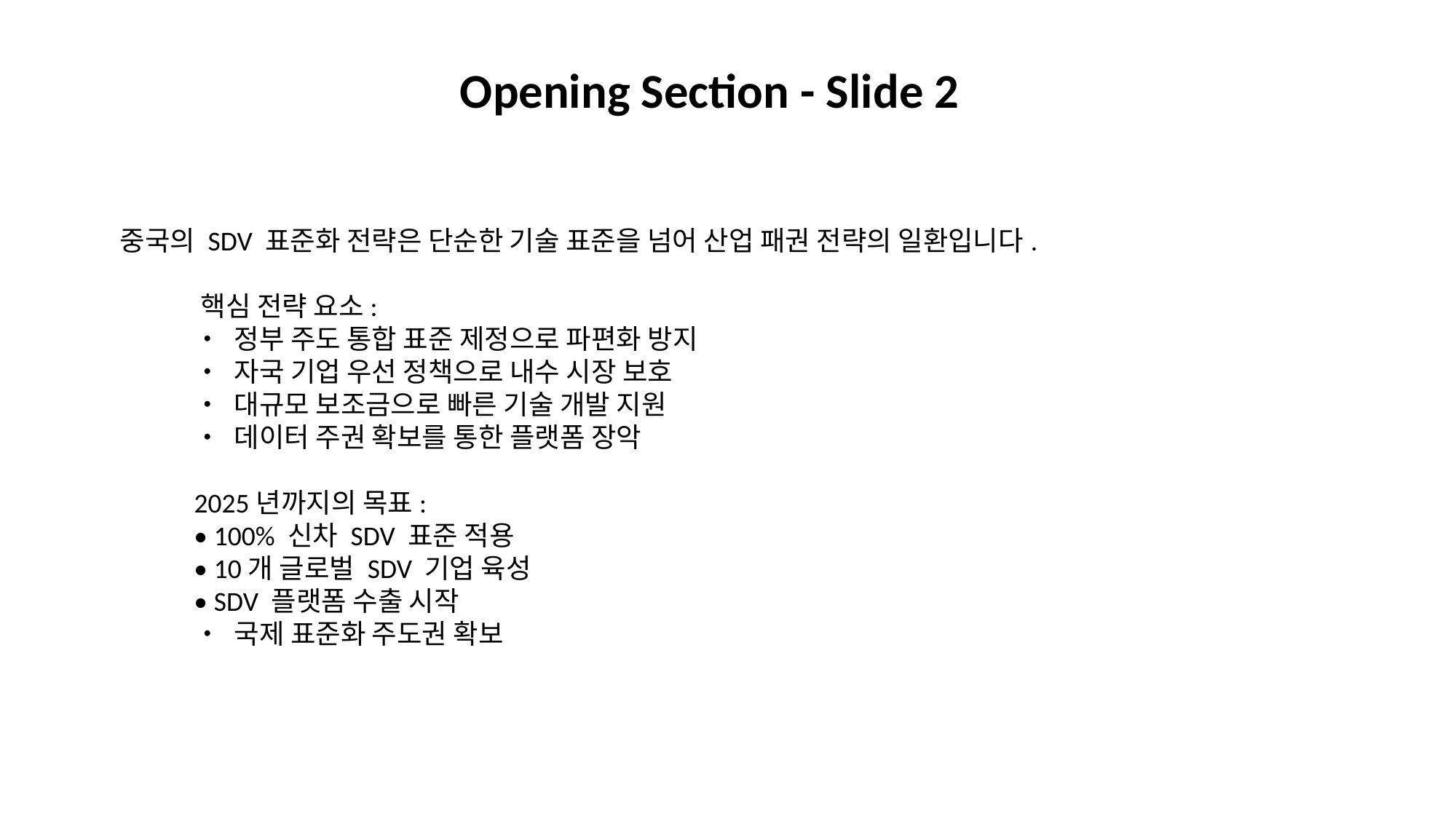

#
Opening Section - Slide 2
중국의 SDV 표준화 전략은 단순한 기술 표준을 넘어 산업 패권 전략의 일환입니다.

            핵심 전략 요소:
            • 정부 주도 통합 표준 제정으로 파편화 방지
            • 자국 기업 우선 정책으로 내수 시장 보호
            • 대규모 보조금으로 빠른 기술 개발 지원
            • 데이터 주권 확보를 통한 플랫폼 장악

            2025년까지의 목표:
            • 100% 신차 SDV 표준 적용
            • 10개 글로벌 SDV 기업 육성
            • SDV 플랫폼 수출 시작
            • 국제 표준화 주도권 확보